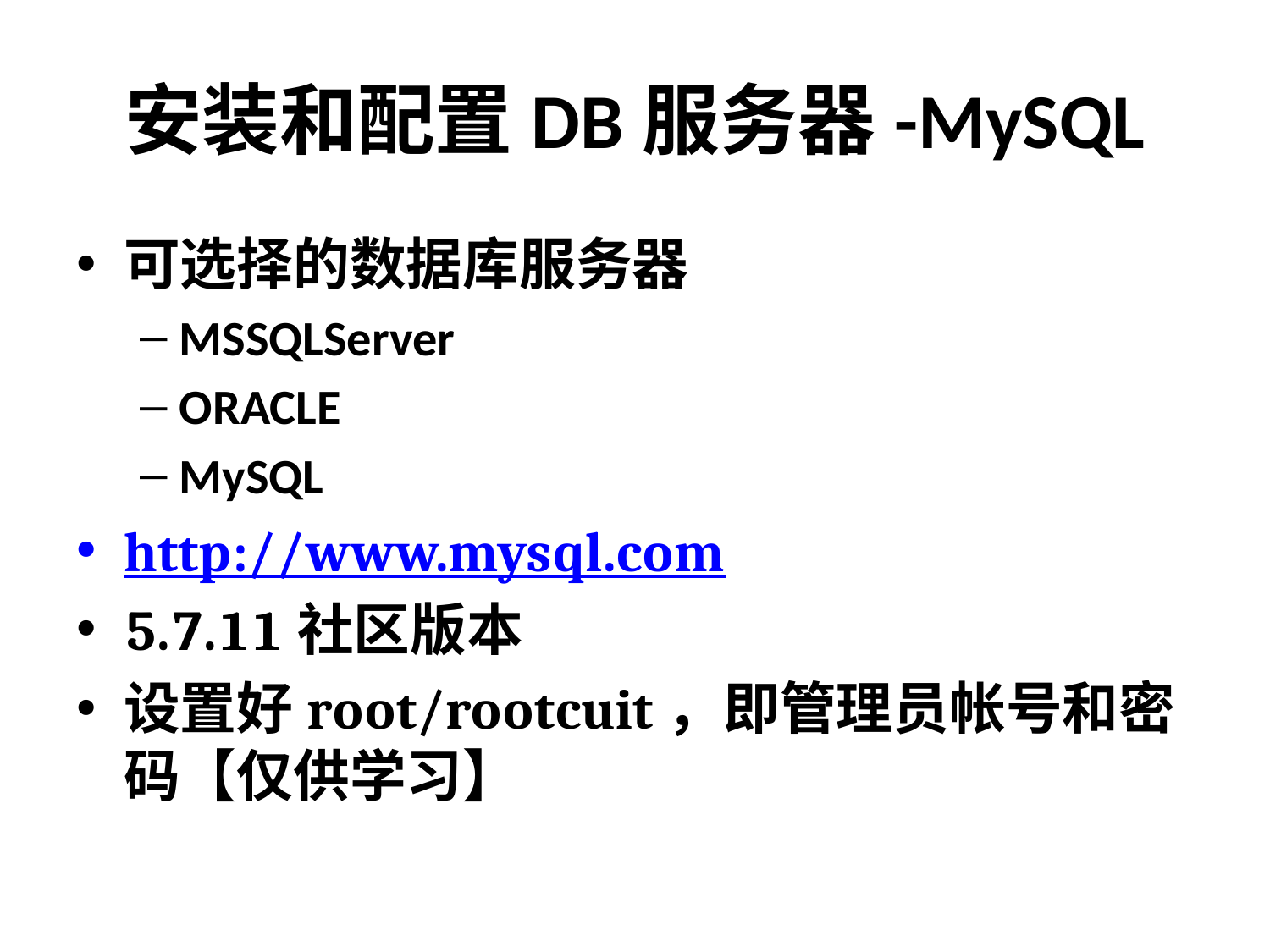

# 安装和配置DB服务器-MySQL
可选择的数据库服务器
MSSQLServer
ORACLE
MySQL
http://www.mysql.com
5.7.11社区版本
设置好root/rootcuit，即管理员帐号和密码【仅供学习】